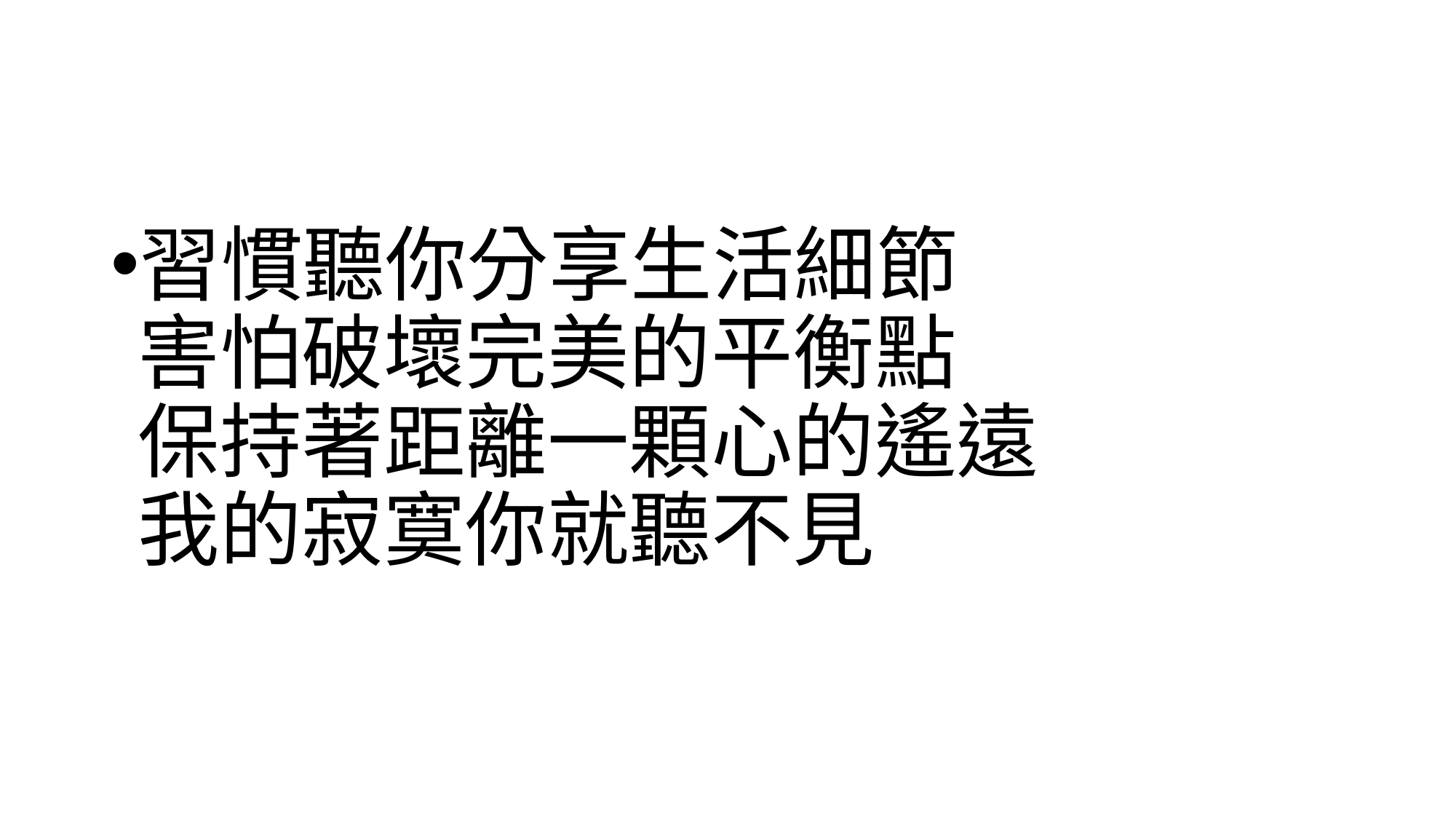

#
習慣聽你分享生活細節
害怕破壞完美的平衡點
保持著距離一顆心的遙遠
我的寂寞你就聽不見